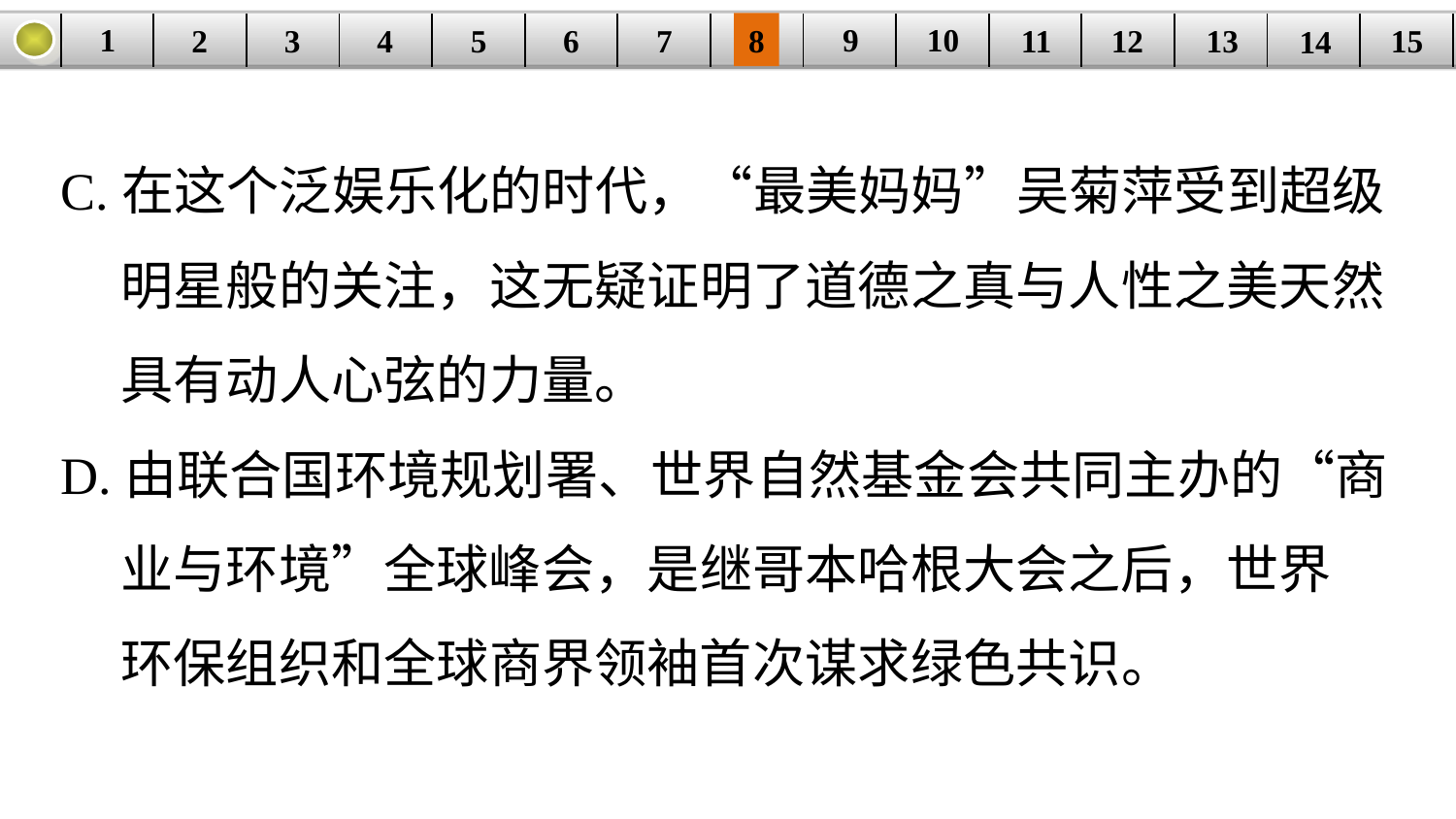

9
10
1
3
4
5
6
8
11
2
12
15
|  |  |  |  |  |  |  |  |  |  |  |  |  |  |  |
| --- | --- | --- | --- | --- | --- | --- | --- | --- | --- | --- | --- | --- | --- | --- |
7
13
14

C.在这个泛娱乐化的时代，“最美妈妈”吴菊萍受到超级
    明星般的关注，这无疑证明了道德之真与人性之美天然
    具有动人心弦的力量。
D.由联合国环境规划署、世界自然基金会共同主办的“商
    业与环境”全球峰会，是继哥本哈根大会之后，世界
    环保组织和全球商界领袖首次谋求绿色共识。